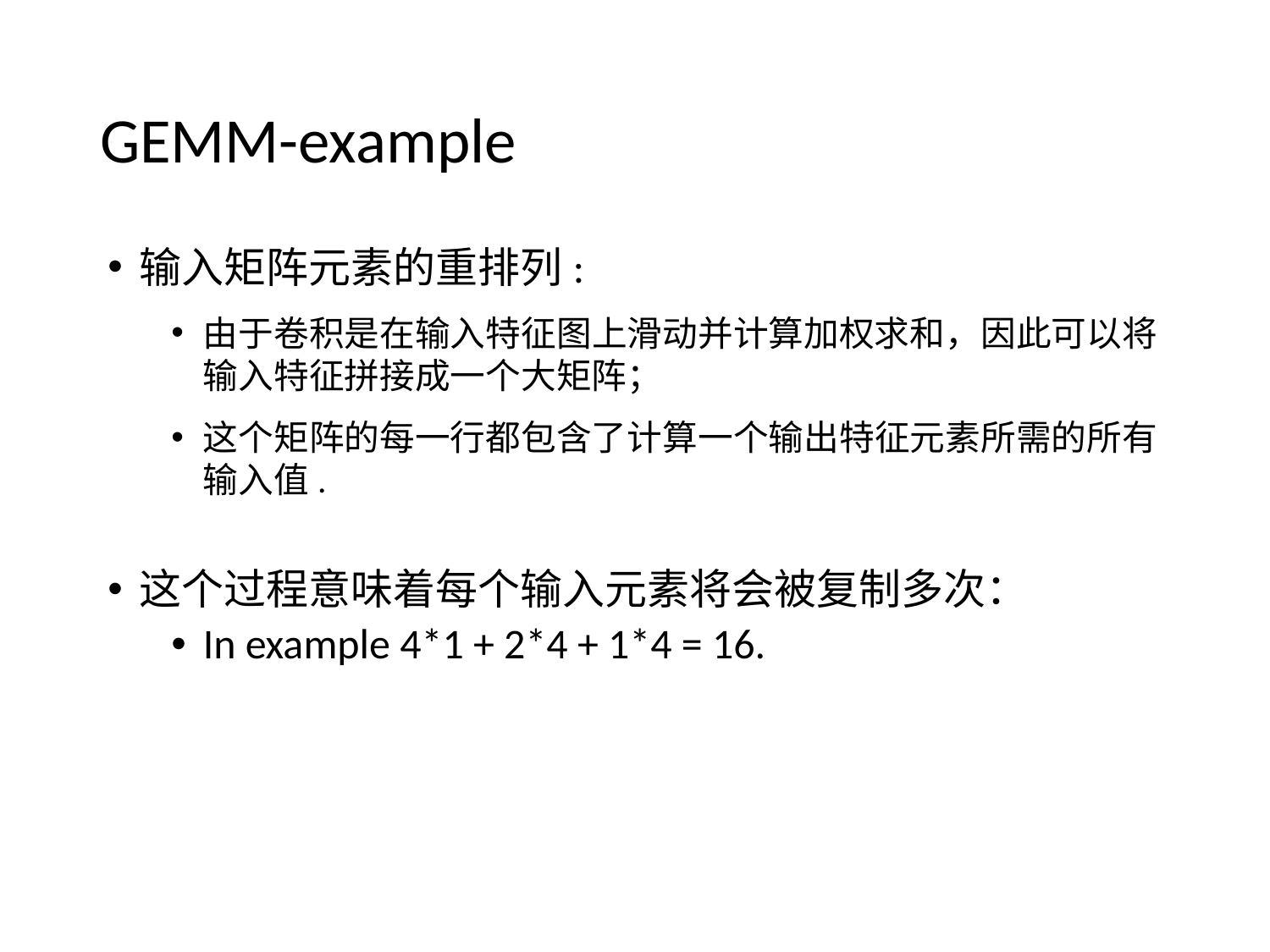

# GEMM-example
输入矩阵元素的重排列:
由于卷积是在输入特征图上滑动并计算加权求和，因此可以将输入特征拼接成一个大矩阵；
这个矩阵的每一行都包含了计算一个输出特征元素所需的所有输入值.

这个过程意味着每个输入元素将会被复制多次：
In example 4*1 + 2*4 + 1*4 = 16.